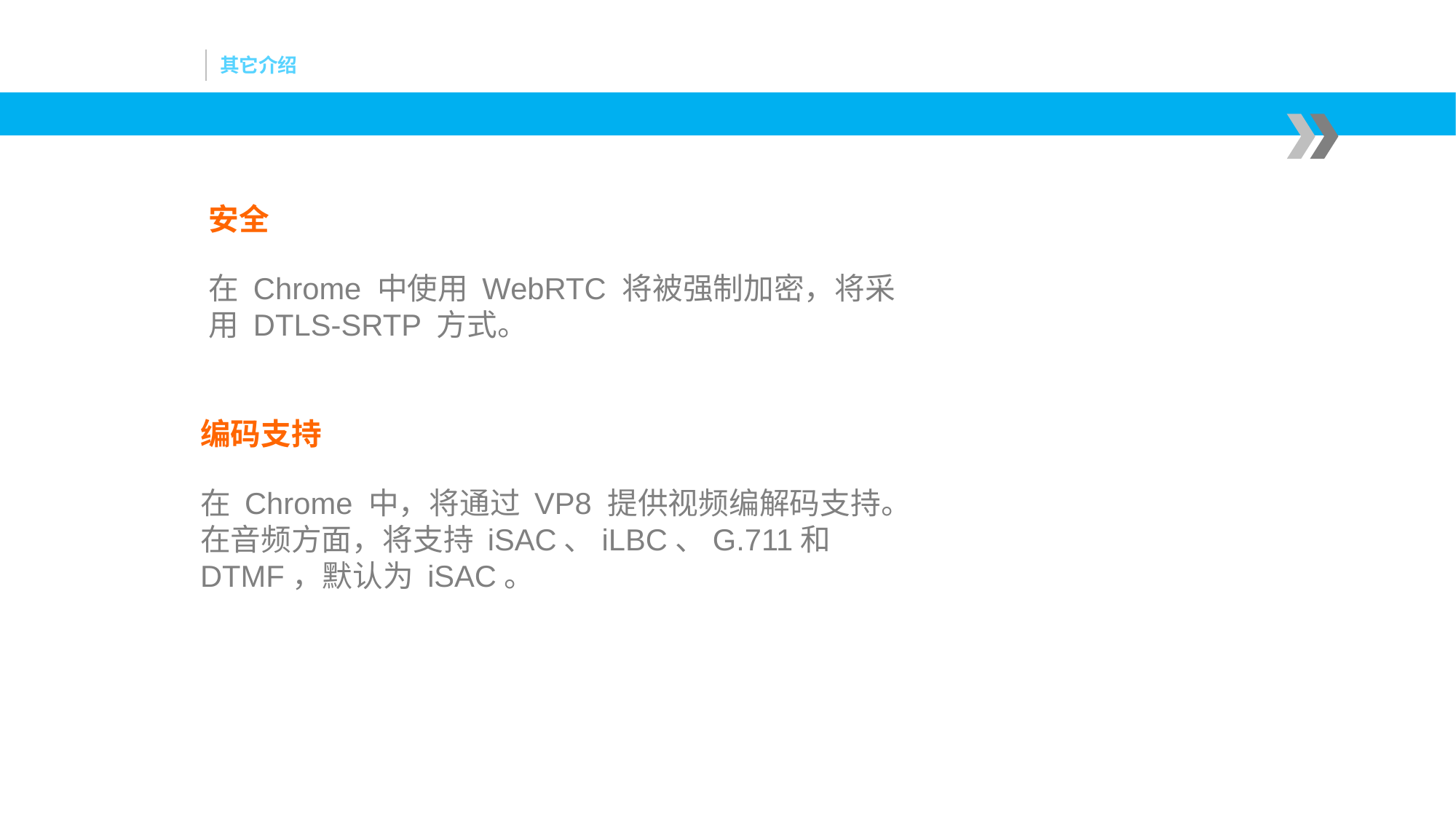

# 其它介绍
安全
在 Chrome 中使用 WebRTC 将被强制加密，将采用 DTLS-SRTP 方式。
编码支持
在 Chrome 中，将通过 VP8 提供视频编解码支持。在音频方面，将支持 iSAC、iLBC、G.711和 DTMF，默认为 iSAC。